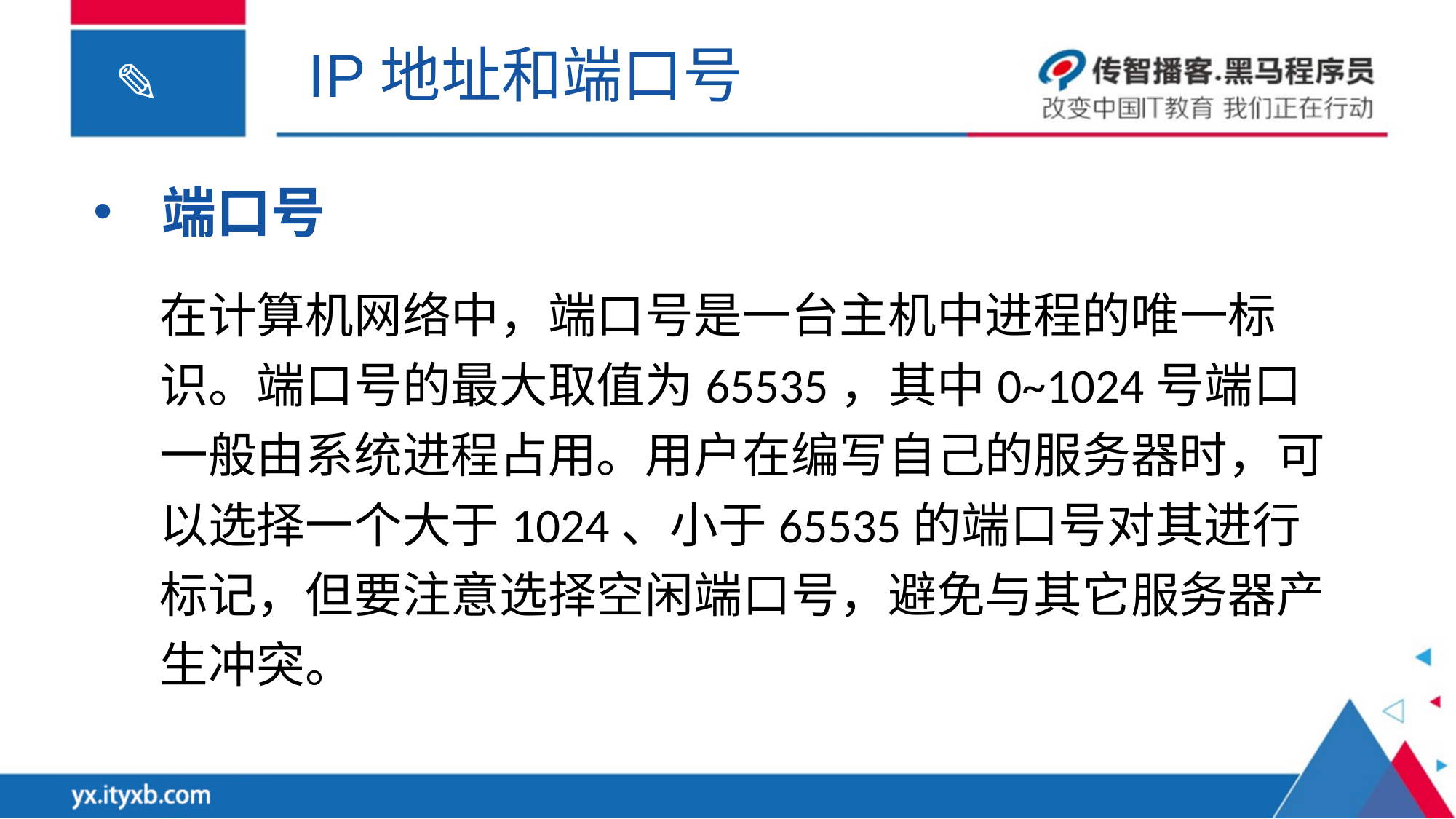

IP地址和端口号
端口号
在计算机网络中，端口号是一台主机中进程的唯一标识。端口号的最大取值为65535，其中0~1024号端口一般由系统进程占用。用户在编写自己的服务器时，可以选择一个大于1024、小于65535的端口号对其进行标记，但要注意选择空闲端口号，避免与其它服务器产生冲突。